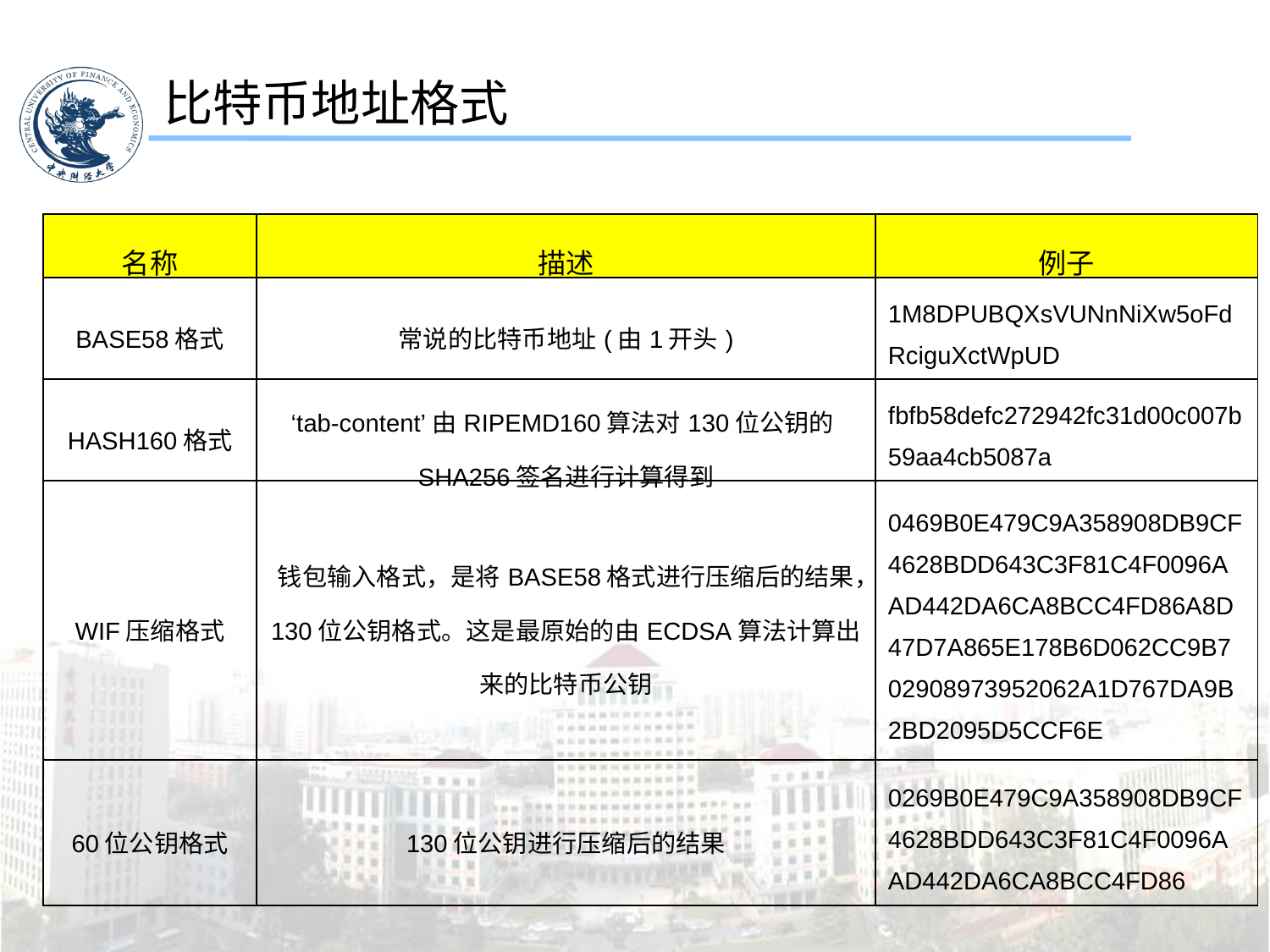

比特币地址格式
| 名称 | 描述 | 例子 |
| --- | --- | --- |
| BASE58格式 | 常说的比特币地址(由1开头) | 1M8DPUBQXsVUNnNiXw5oFdRciguXctWpUD |
| HASH160格式 | ‘tab-content’由RIPEMD160算法对130位公钥的SHA256签名进行计算得到 | fbfb58defc272942fc31d00c007b59aa4cb5087a |
| WIF压缩格式 | 钱包输入格式，是将BASE58格式进行压缩后的结果，130位公钥格式。这是最原始的由ECDSA算法计算出来的比特币公钥 | 0469B0E479C9A358908DB9CF4628BDD643C3F81C4F0096AAD442DA6CA8BCC4FD86A8D47D7A865E178B6D062CC9B702908973952062A1D767DA9B2BD2095D5CCF6E |
| 60位公钥格式 | 130位公钥进行压缩后的结果 | 0269B0E479C9A358908DB9CF4628BDD643C3F81C4F0096AAD442DA6CA8BCC4FD86 |